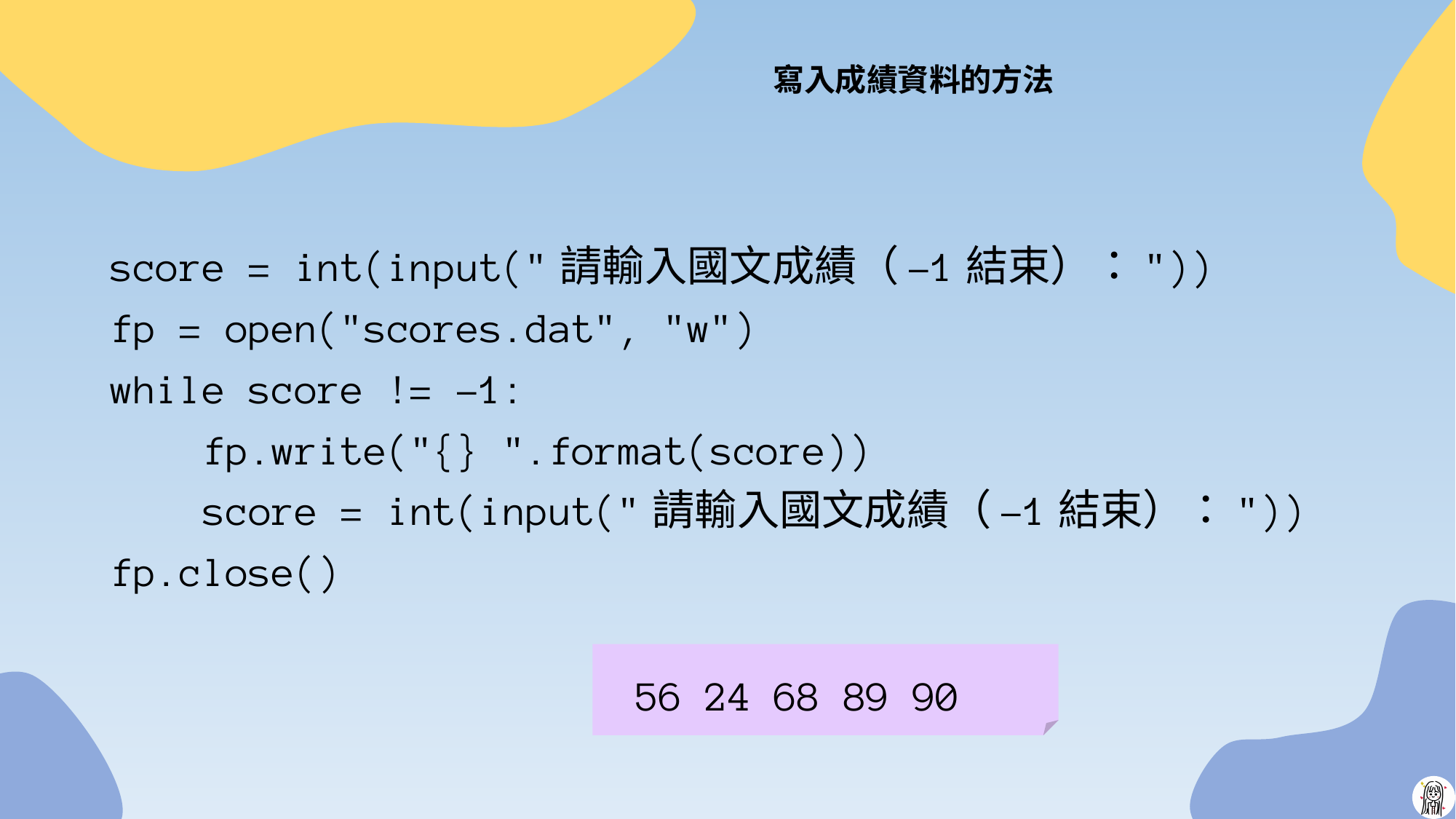

# 寫入成績資料的方法
score = int(input("請輸入國文成績（-1結束）："))
fp = open("scores.dat", "w")
while score != -1:
    fp.write("{} ".format(score))
    score = int(input("請輸入國文成績（-1結束）："))
fp.close()

56 24 68 89 90
13